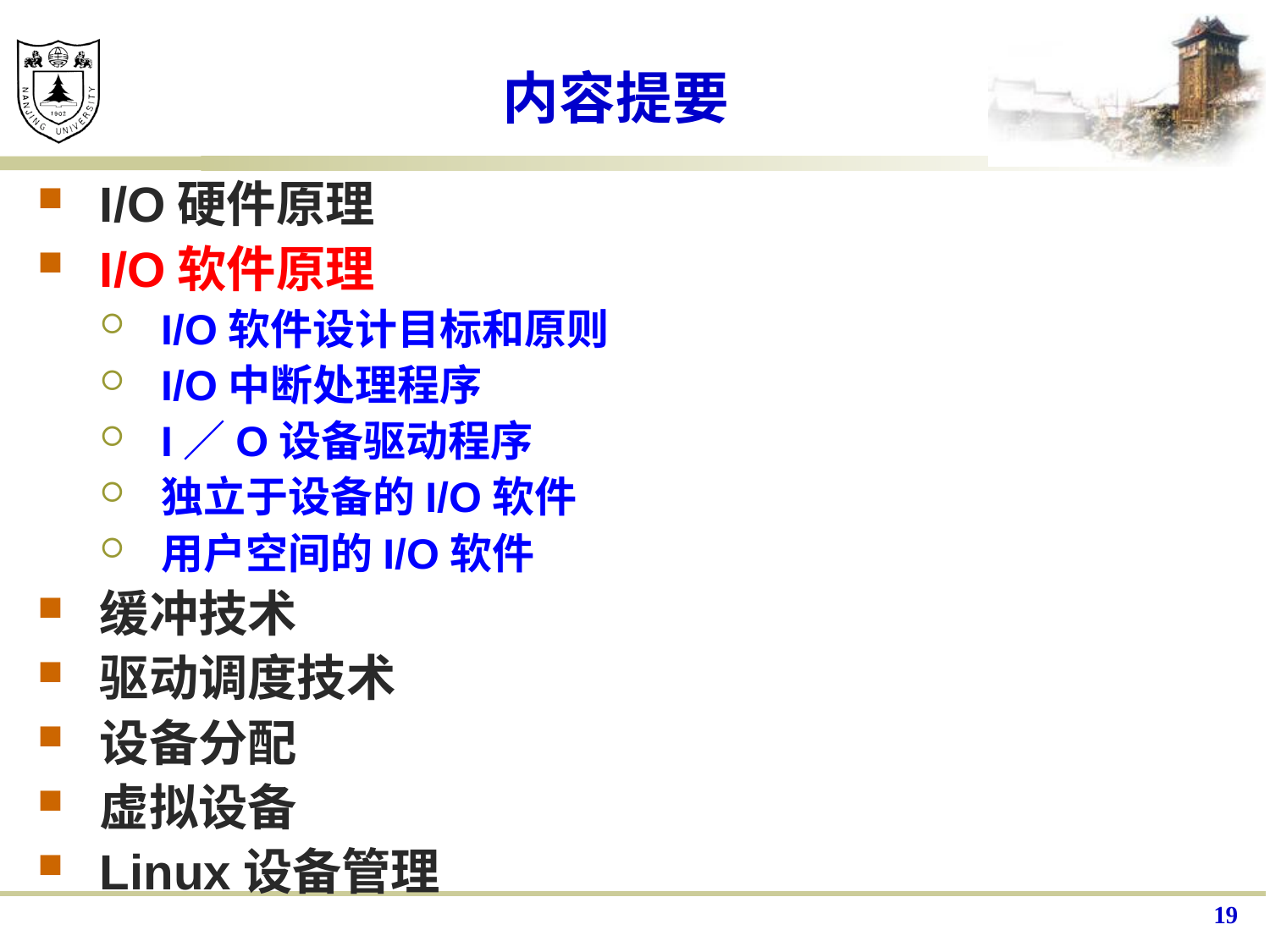

# 内容提要
I/O硬件原理
I/O软件原理
I/O软件设计目标和原则
I/O中断处理程序
I／O设备驱动程序
独立于设备的I/O软件
用户空间的I/O软件
缓冲技术
驱动调度技术
设备分配
虚拟设备
Linux设备管理
19